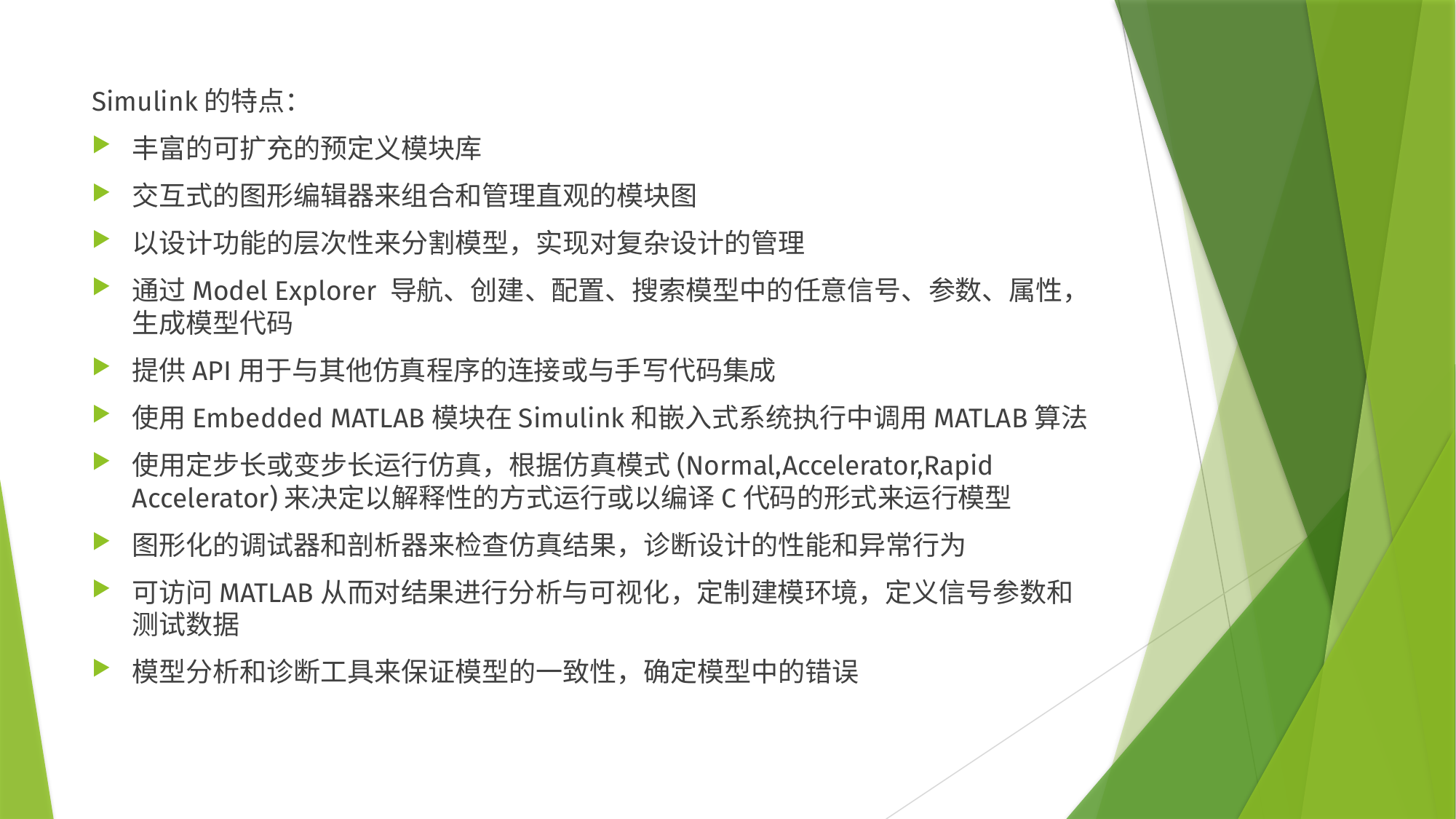

Simulink的特点：
丰富的可扩充的预定义模块库
交互式的图形编辑器来组合和管理直观的模块图
以设计功能的层次性来分割模型，实现对复杂设计的管理
通过Model Explorer 导航、创建、配置、搜索模型中的任意信号、参数、属性，生成模型代码
提供API用于与其他仿真程序的连接或与手写代码集成
使用Embedded MATLAB模块在Simulink和嵌入式系统执行中调用MATLAB算法
使用定步长或变步长运行仿真，根据仿真模式(Normal,Accelerator,Rapid Accelerator)来决定以解释性的方式运行或以编译C代码的形式来运行模型
图形化的调试器和剖析器来检查仿真结果，诊断设计的性能和异常行为
可访问MATLAB从而对结果进行分析与可视化，定制建模环境，定义信号参数和测试数据
模型分析和诊断工具来保证模型的一致性，确定模型中的错误